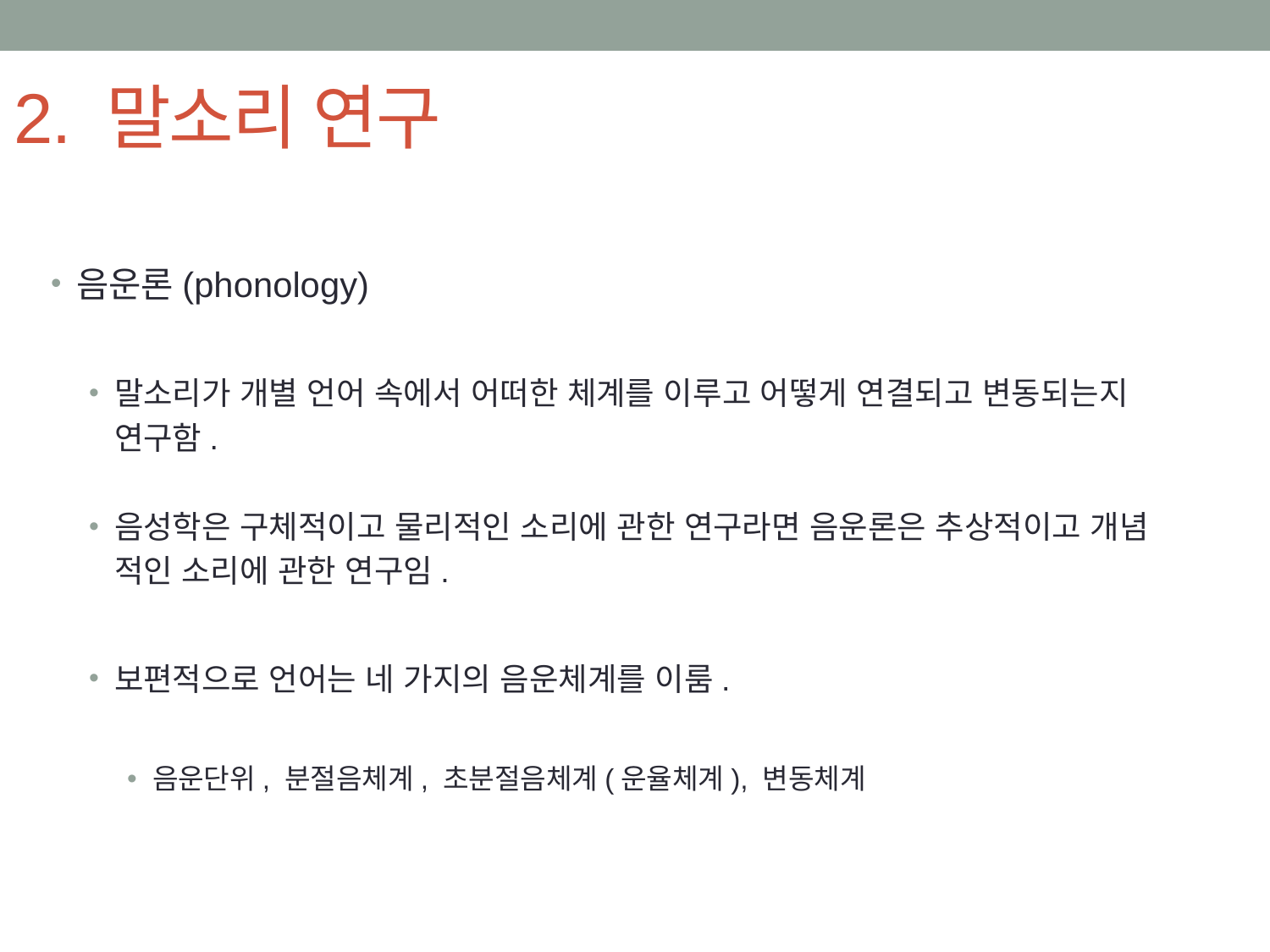

# 2. 말소리 연구

음운론(phonology)

말소리가 개별 언어 속에서 어떠한 체계를 이루고 어떻게 연결되고 변동되는지
  연구함.

음성학은 구체적이고 물리적인 소리에 관한 연구라면 음운론은 추상적이고 개념
  적인 소리에 관한 연구임.

보편적으로 언어는 네 가지의 음운체계를 이룸.

음운단위, 분절음체계, 초분절음체계(운율체계), 변동체계